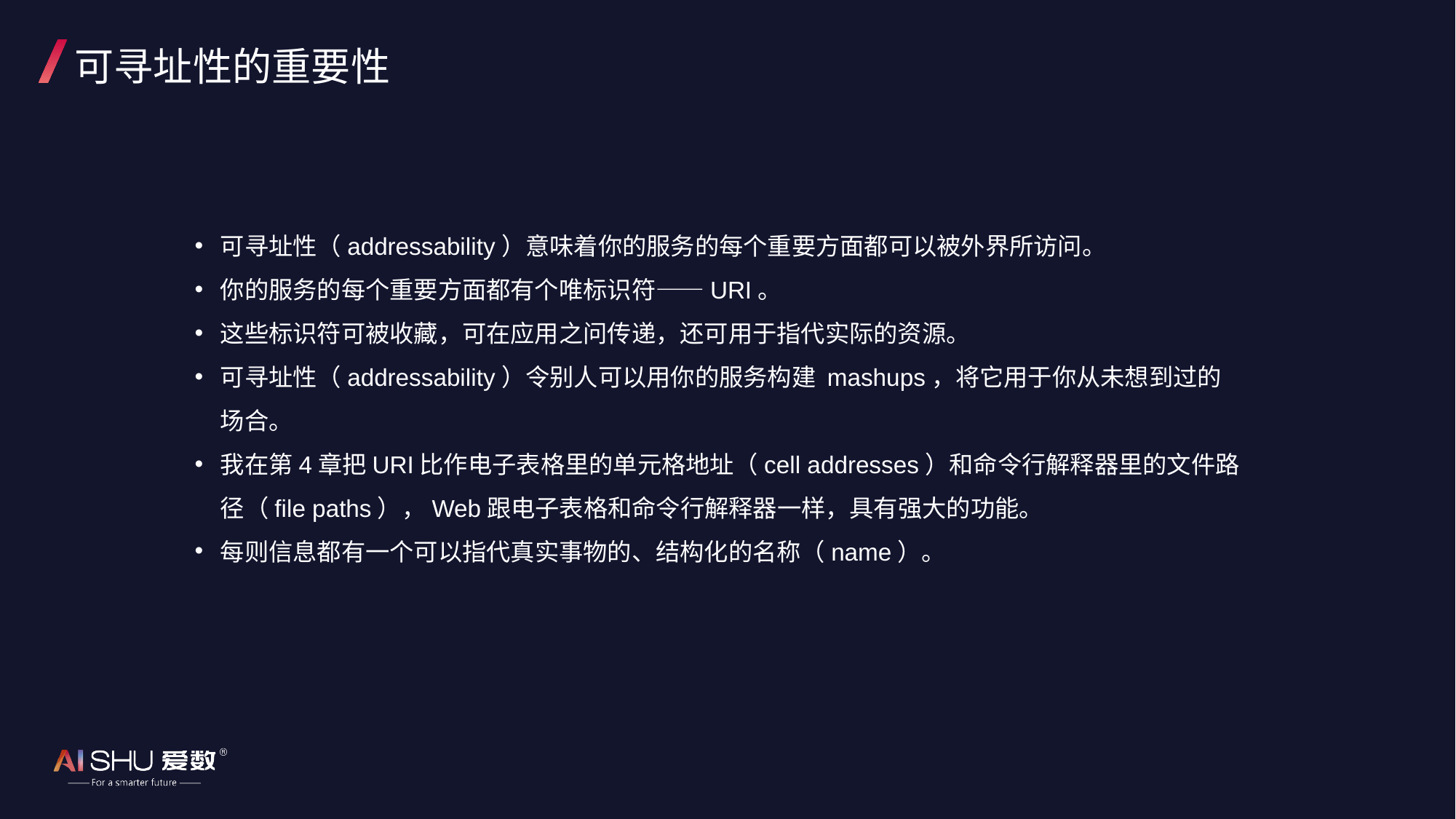

# 可寻址性的重要性
可寻址性（addressability）意味着你的服务的每个重要方面都可以被外界所访问。
你的服务的每个重要方面都有个唯标识符——URI。
这些标识符可被收藏，可在应用之问传递，还可用于指代实际的资源。
可寻址性（addressability）令别人可以用你的服务构建 mashups，将它用于你从未想到过的场合。
我在第4章把URI比作电子表格里的单元格地址（cell addresses）和命令行解释器里的文件路径（file paths），Web跟电子表格和命令行解释器一样，具有强大的功能。
每则信息都有一个可以指代真实事物的、结构化的名称（name）。